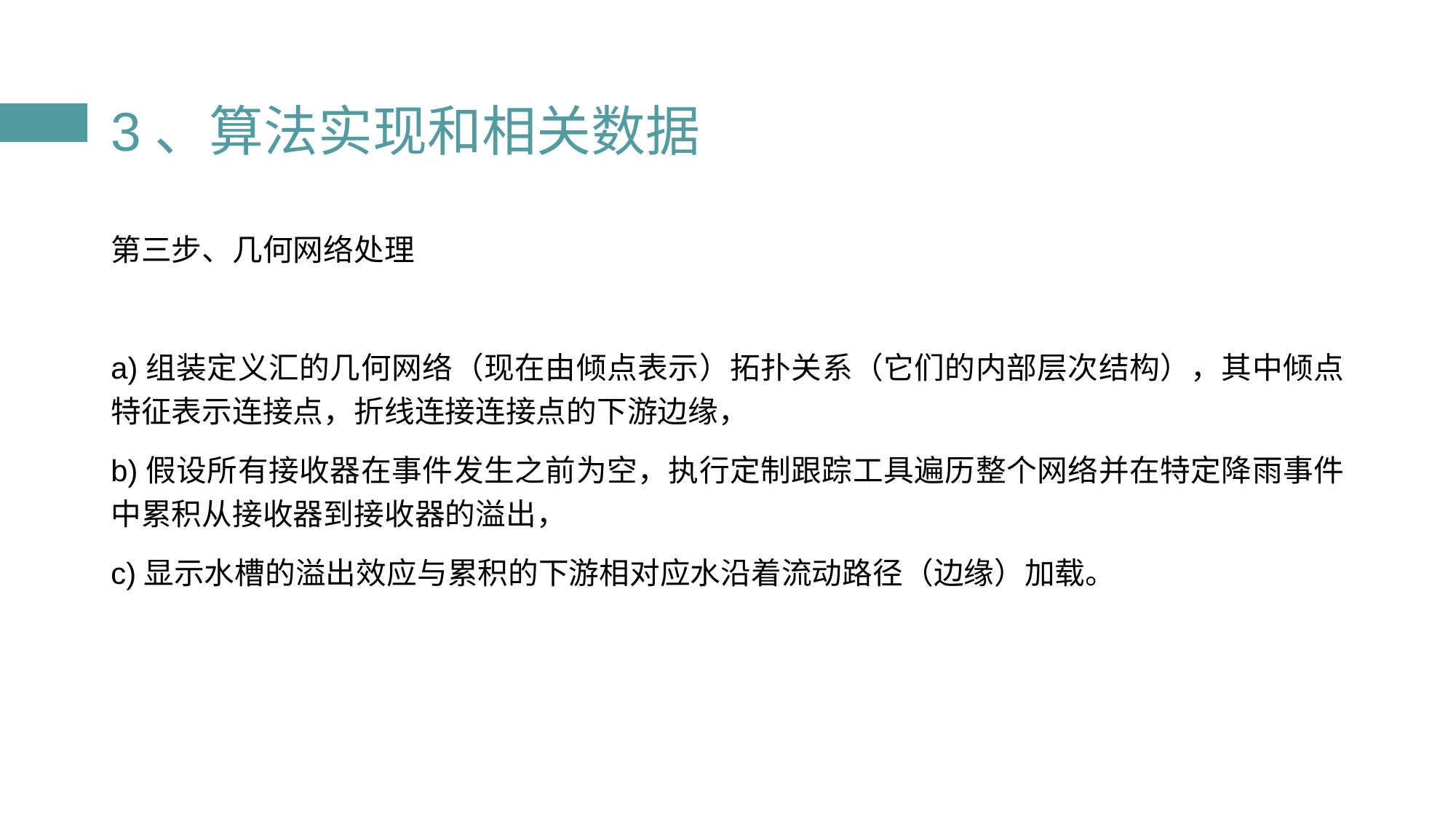

# 3、算法实现和相关数据
第三步、几何网络处理

a)组装定义汇的几何网络（现在由倾点表示）拓扑关系（它们的内部层次结构），其中倾点特征表示连接点，折线连接连接点的下游边缘，
b)假设所有接收器在事件发生之前为空，执行定制跟踪工具遍历整个网络并在特定降雨事件中累积从接收器到接收器的溢出，
c)显示水槽的溢出效应与累积的下游相对应水沿着流动路径（边缘）加载。